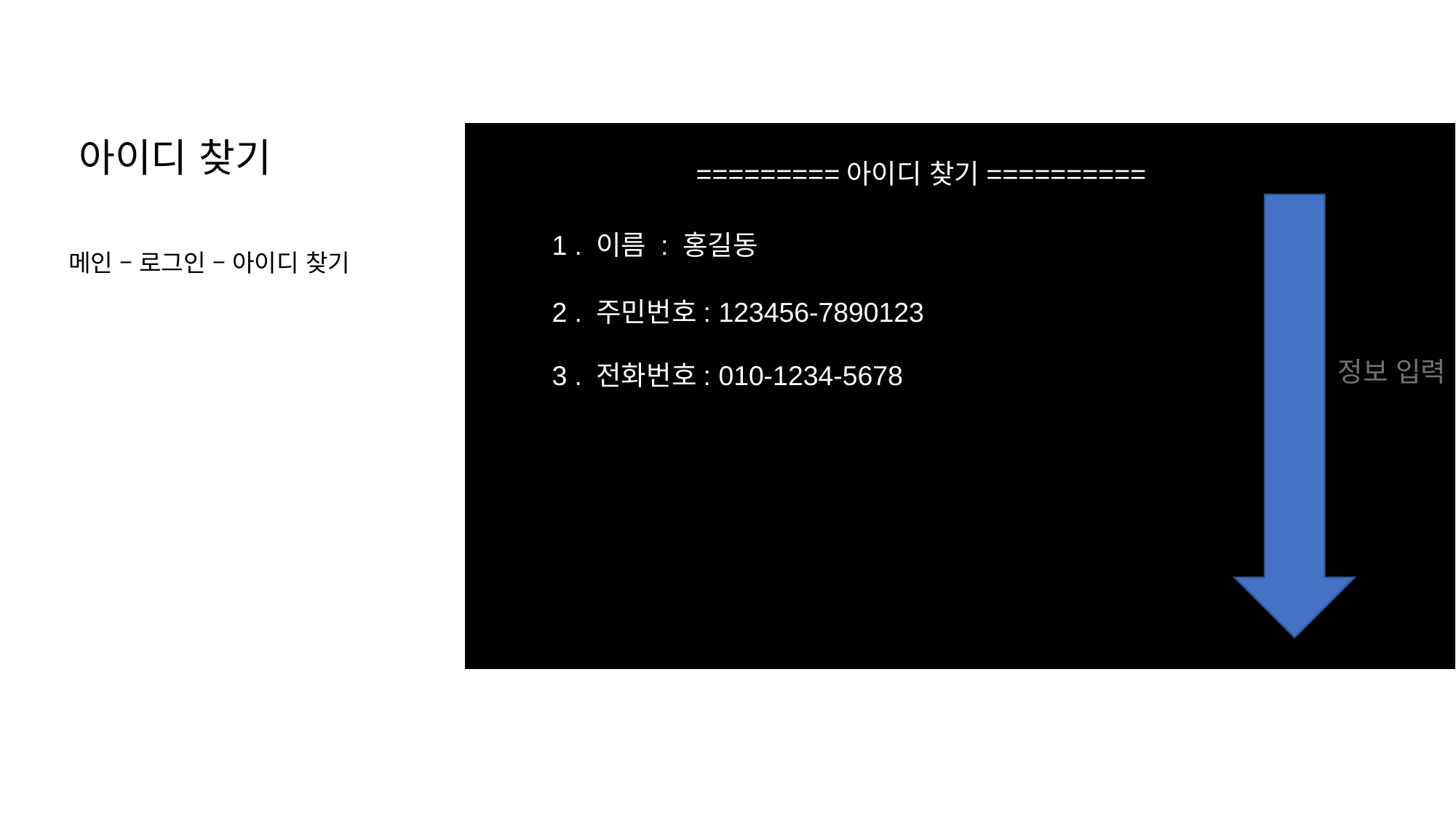

아이디 찾기
=========아이디 찾기==========

1 . 이름 : 홍길동
메인 – 로그인 – 아이디 찾기
2 . 주민번호: 123456-7890123
정보 입력
3 . 전화번호: 010-1234-5678